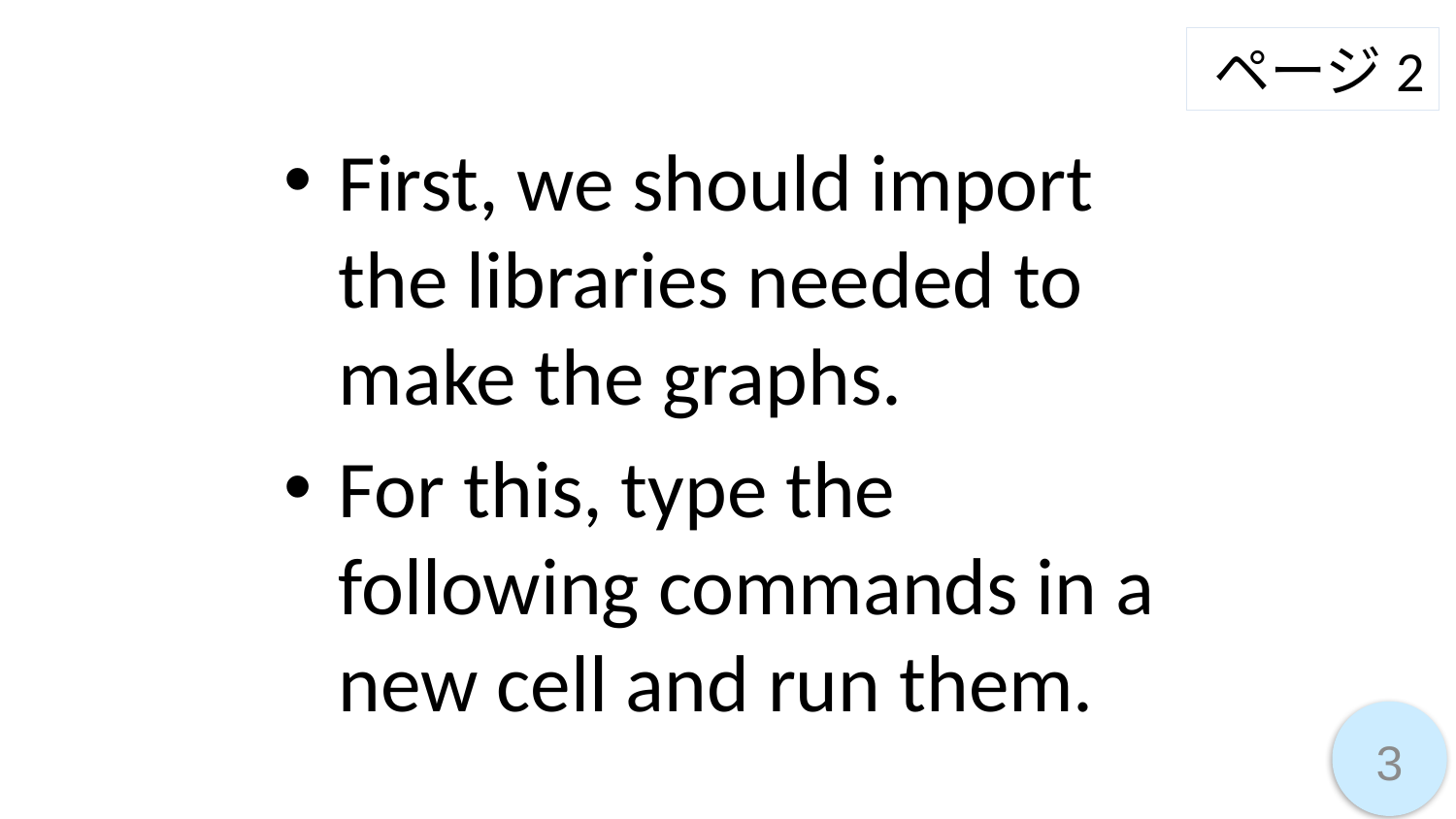

ページ2
First, we should import the libraries needed to make the graphs.
For this, type the following commands in a new cell and run them.
3